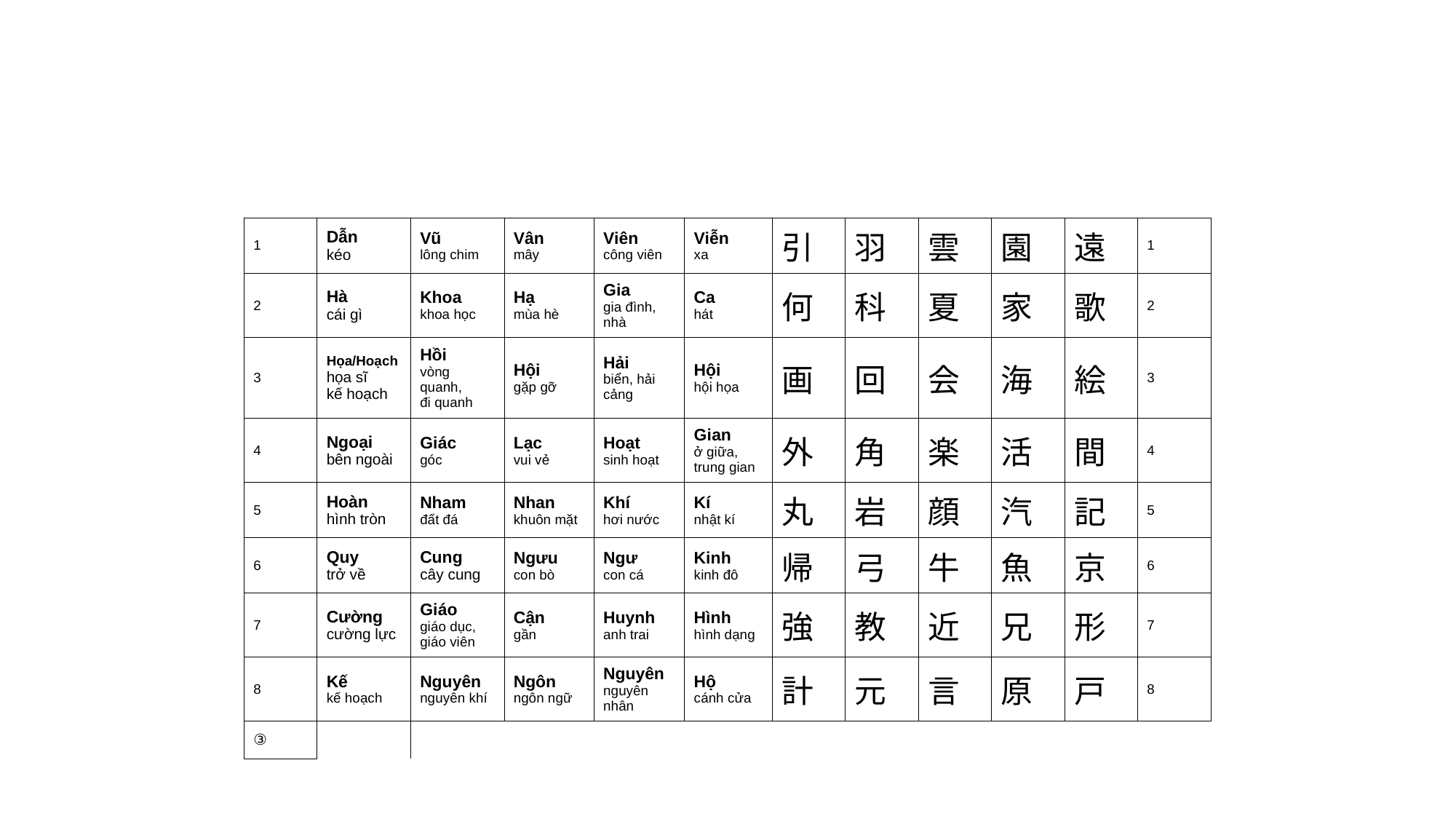

| 1 | Dẫn kéo | Vũ lông chim | Vân mây | Viên công viên | Viễn xa | 引 | 羽 | 雲 | 園 | 遠 | 1 |
| --- | --- | --- | --- | --- | --- | --- | --- | --- | --- | --- | --- |
| 2 | Hà cái gì | Khoa khoa học | Hạ mùa hè | Gia gia đình, nhà | Ca hát | 何 | 科 | 夏 | 家 | 歌 | 2 |
| 3 | Họa/Hoạch họa sĩ kế hoạch | Hồi vòng quanh, đi quanh | Hội gặp gỡ | Hải biển, hải cảng | Hội hội họa | 画 | 回 | 会 | 海 | 絵 | 3 |
| 4 | Ngoại bên ngoài | Giác góc | Lạc vui vẻ | Hoạt sinh hoạt | Gian ở giữa, trung gian | 外 | 角 | 楽 | 活 | 間 | 4 |
| 5 | Hoàn hình tròn | Nham đất đá | Nhan khuôn mặt | Khí hơi nước | Kí nhật kí | 丸 | 岩 | 顔 | 汽 | 記 | 5 |
| 6 | Quy trở về | Cung cây cung | Ngưu con bò | Ngư con cá | Kinh kinh đô | 帰 | 弓 | 牛 | 魚 | 京 | 6 |
| 7 | Cường cường lực | Giáo giáo dục, giáo viên | Cận gần | Huynh anh trai | Hình hình dạng | 強 | 教 | 近 | 兄 | 形 | 7 |
| 8 | Kế kế hoạch | Nguyên nguyên khí | Ngôn ngôn ngữ | Nguyên nguyên nhân | Hộ cánh cửa | 計 | 元 | 言 | 原 | 戸 | 8 |
| ③ |  |  |  |  |  |  |  |  |  |  |  |